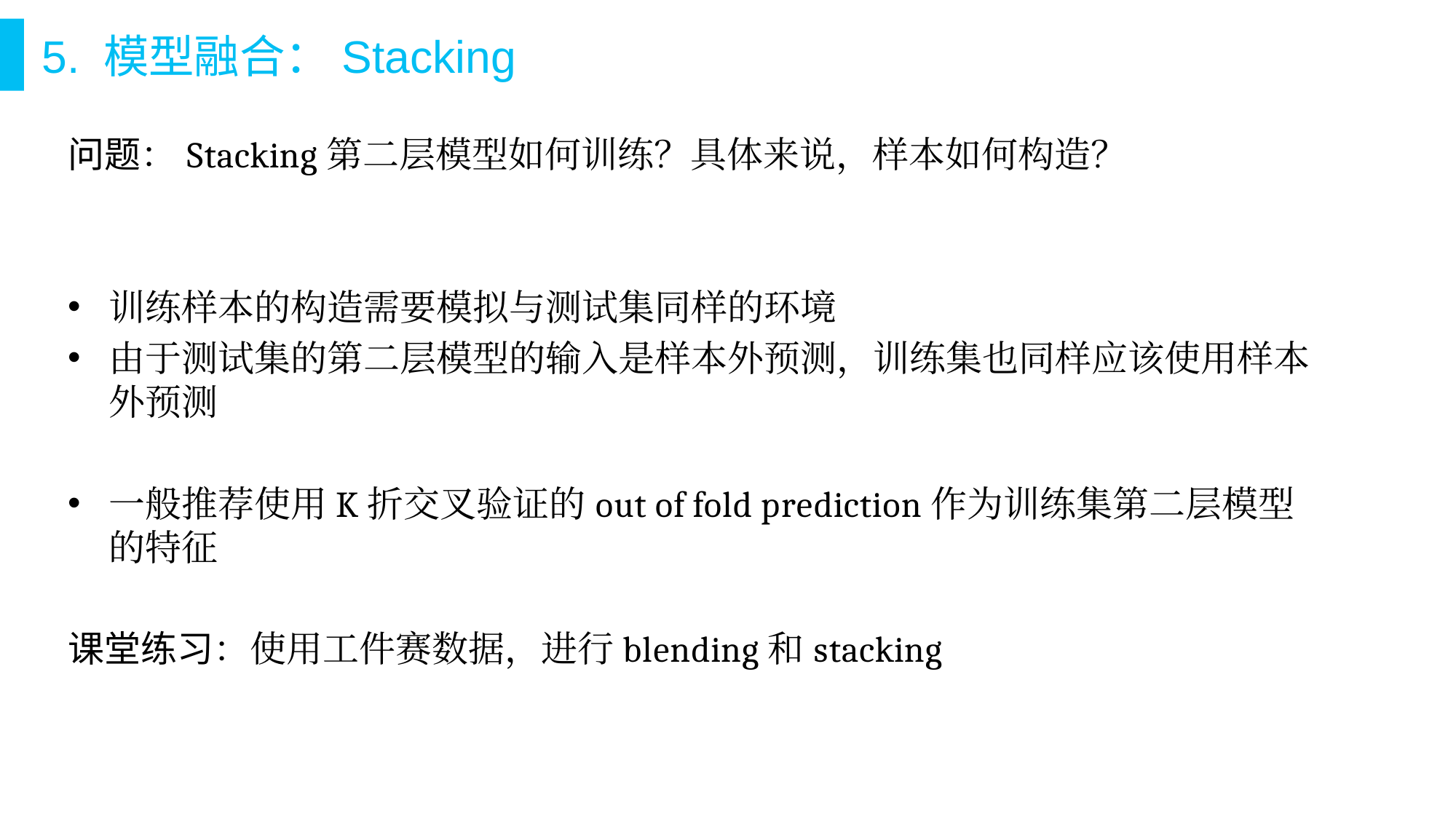

# 5. 模型融合：Stacking
问题：Stacking第二层模型如何训练？具体来说，样本如何构造？

训练样本的构造需要模拟与测试集同样的环境
由于测试集的第二层模型的输入是样本外预测，训练集也同样应该使用样本外预测

一般推荐使用K折交叉验证的out of fold prediction作为训练集第二层模型的特征

课堂练习：使用工件赛数据，进行blending和stacking